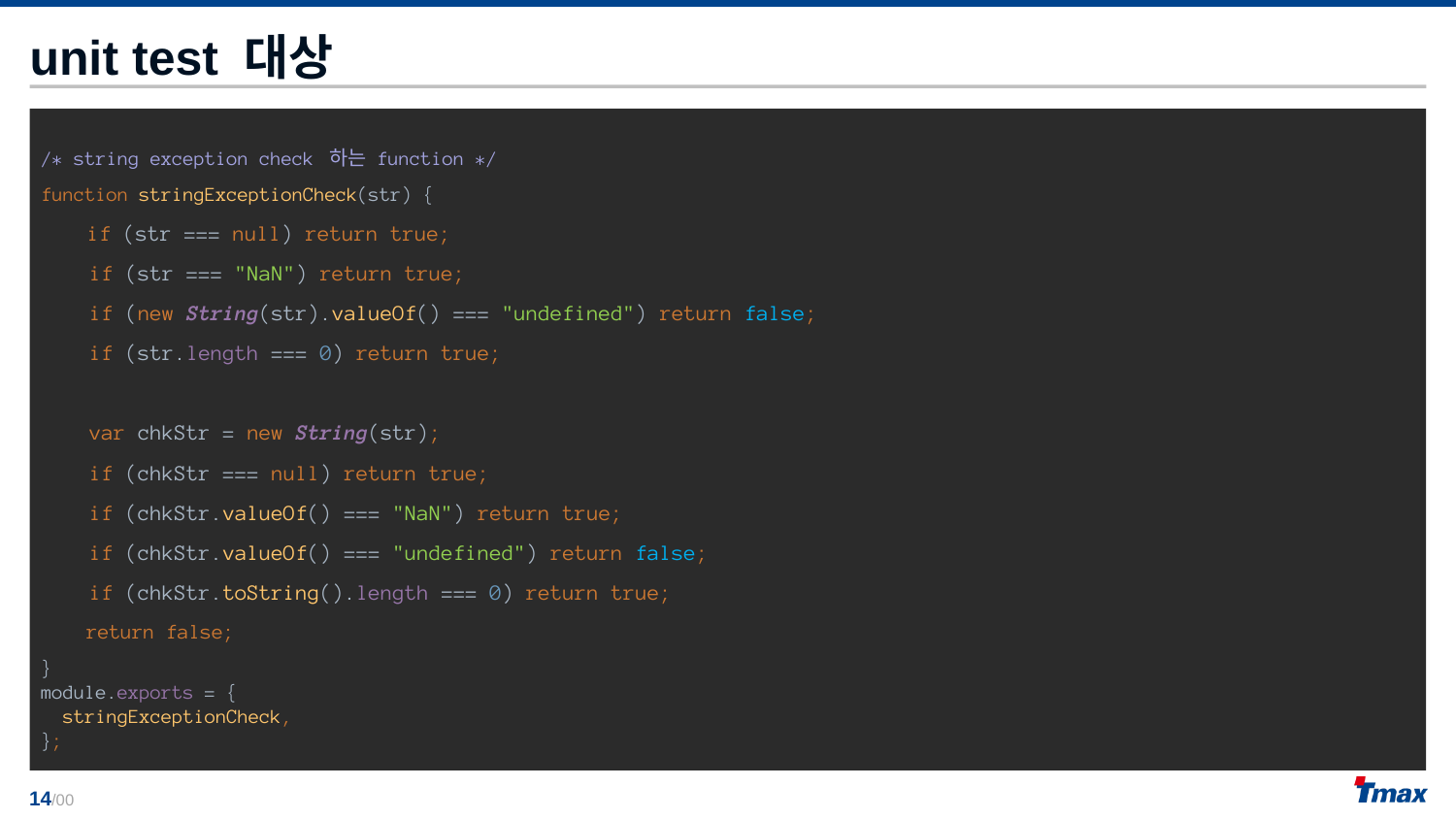

# unit test 대상
/* string exception check 하는 function */
function stringExceptionCheck(str) {
    if (str === null) return true;
    if (str === "NaN") return true;
    if (new String(str).valueOf() === "undefined") return false;
    if (str.length === 0) return true;
    var chkStr = new String(str);
    if (chkStr === null) return true;
    if (chkStr.valueOf() === "NaN") return true;
    if (chkStr.valueOf() === "undefined") return false;
    if (chkStr.toString().length === 0) return true;
    return false;
}
module.exports = {
  stringExceptionCheck,
};